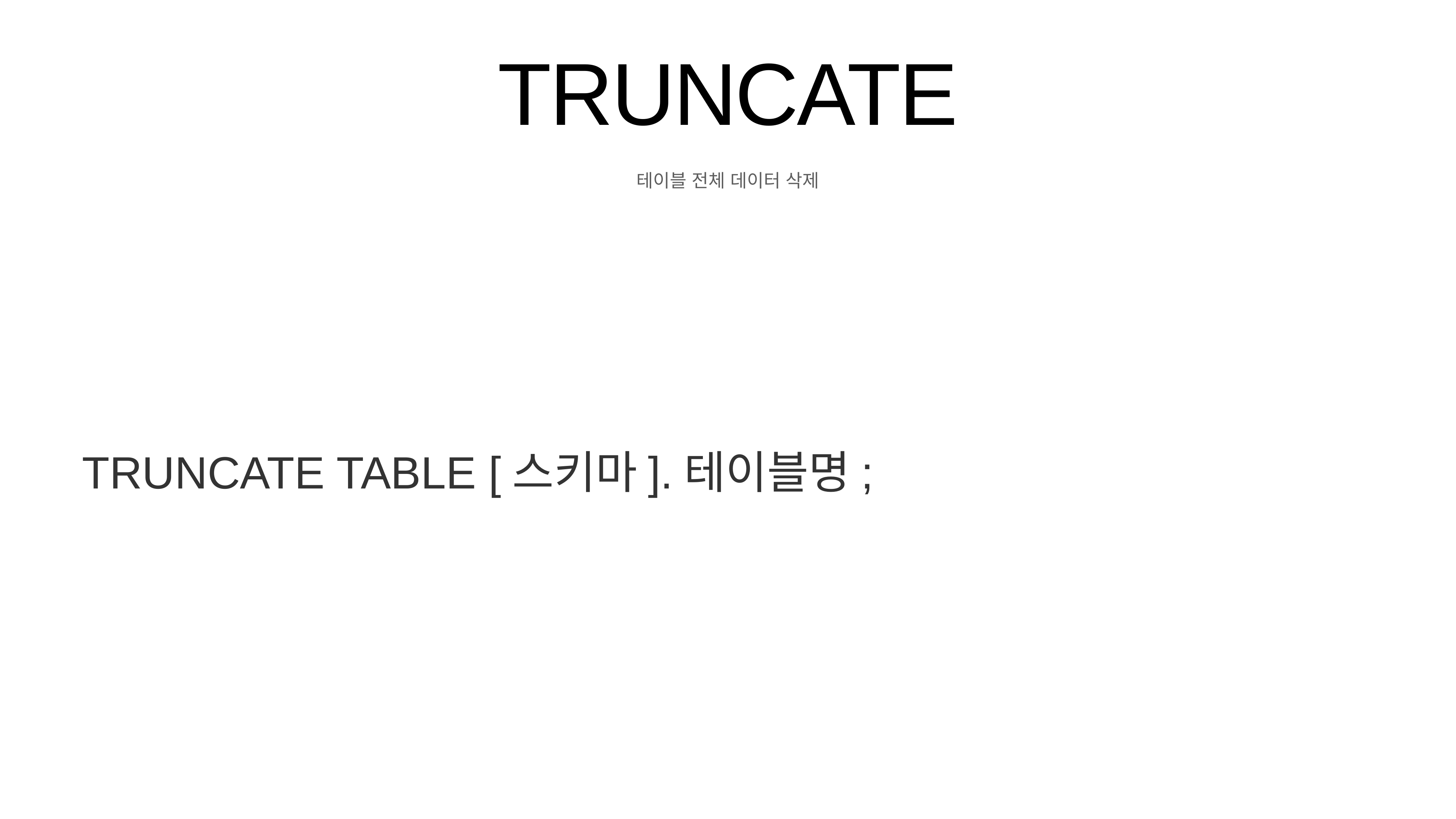

TRUNCATE
테이블 전체 데이터 삭제
TRUNCATE TABLE [스키마].테이블명;